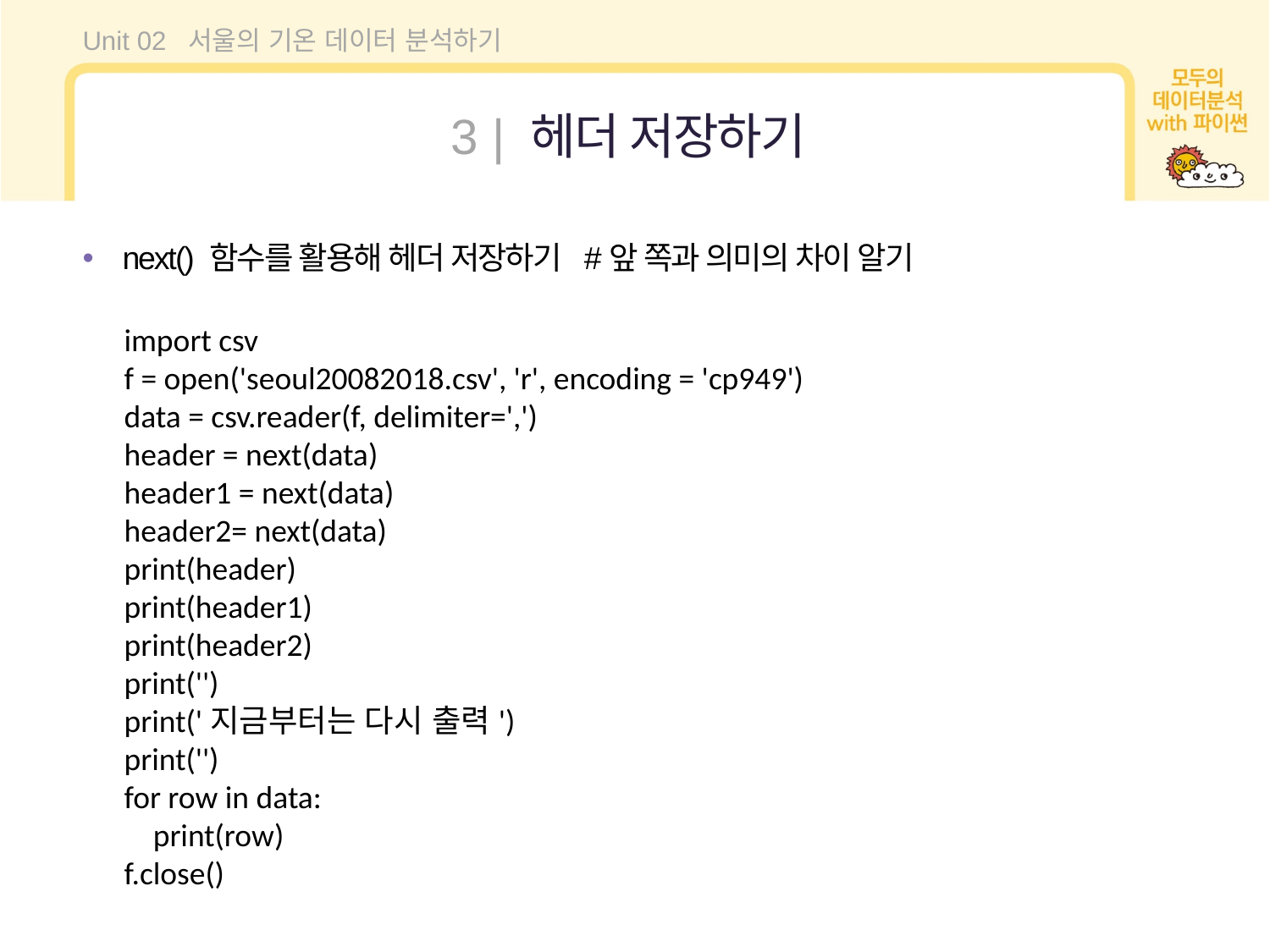

Unit 02  서울의 기온 데이터 분석하기
3 | 헤더 저장하기
next() 함수를 활용해 헤더 저장하기  #앞 쪽과 의미의 차이 알기
import csv
f = open('seoul20082018.csv', 'r', encoding = 'cp949')
data = csv.reader(f, delimiter=',')
header = next(data)
header1 = next(data)
header2= next(data)
print(header)
print(header1)
print(header2)
print('')
print('지금부터는 다시 출력')
print('')
for row in data:
    print(row)
f.close()